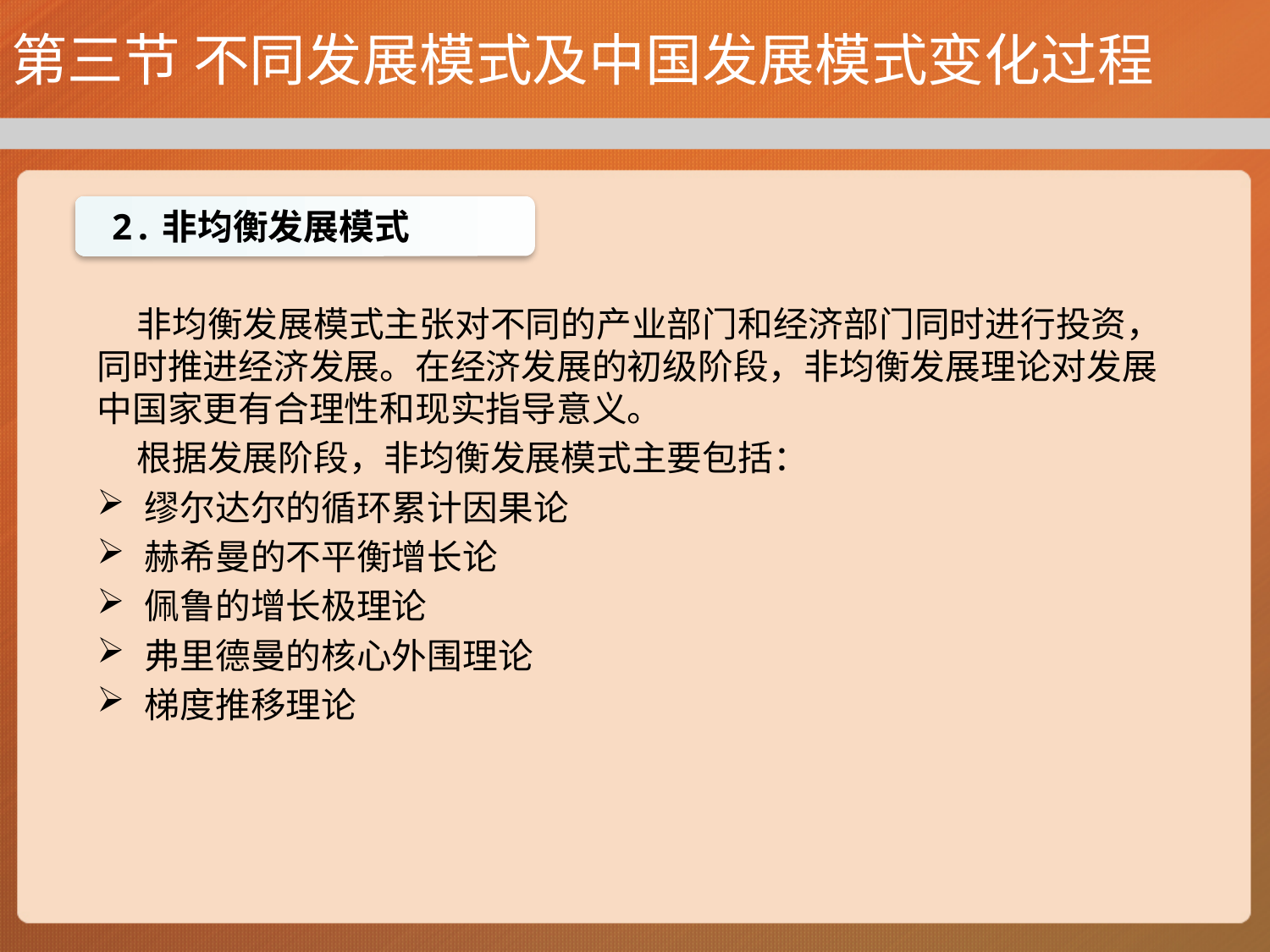

# 第三节 不同发展模式及中国发展模式变化过程

    非均衡发展模式主张对不同的产业部门和经济部门同时进行投资，同时推进经济发展。在经济发展的初级阶段，非均衡发展理论对发展中国家更有合理性和现实指导意义。
    根据发展阶段，非均衡发展模式主要包括：
缪尔达尔的循环累计因果论
赫希曼的不平衡增长论
佩鲁的增长极理论
弗里德曼的核心外围理论
梯度推移理论

 2.非均衡发展模式